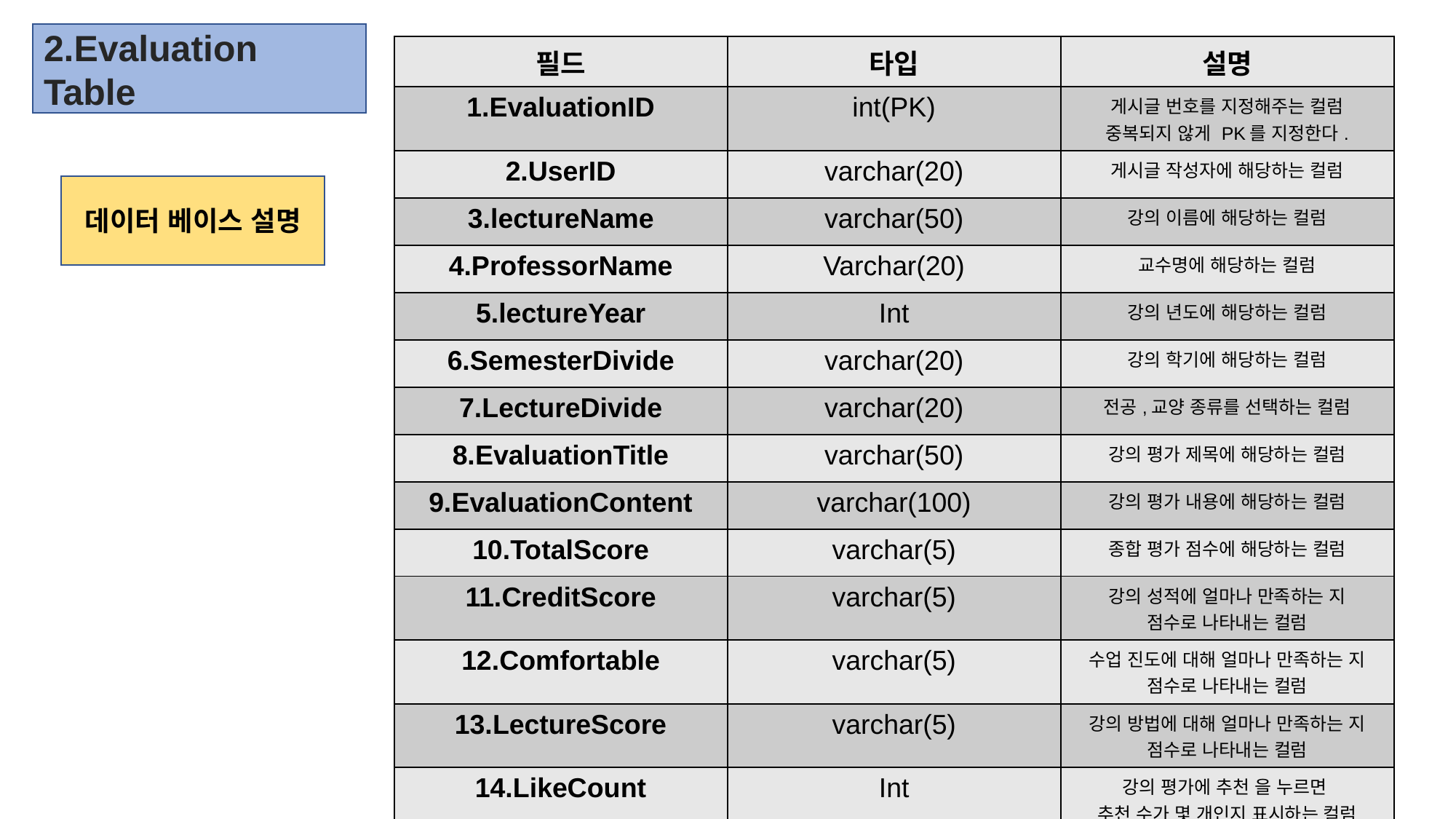

2.Evaluation Table
| 필드 | 타입 | 설명 |
| --- | --- | --- |
| 1.EvaluationID | int(PK) | 게시글 번호를 지정해주는 컬럼 중복되지 않게 PK를 지정한다. |
| 2.UserID | varchar(20) | 게시글 작성자에 해당하는 컬럼 |
| 3.lectureName | varchar(50) | 강의 이름에 해당하는 컬럼 |
| 4.ProfessorName | Varchar(20) | 교수명에 해당하는 컬럼 |
| 5.lectureYear | Int | 강의 년도에 해당하는 컬럼 |
| 6.SemesterDivide | varchar(20) | 강의 학기에 해당하는 컬럼 |
| 7.LectureDivide | varchar(20) | 전공,교양 종류를 선택하는 컬럼 |
| 8.EvaluationTitle | varchar(50) | 강의 평가 제목에 해당하는 컬럼 |
| 9.EvaluationContent | varchar(100) | 강의 평가 내용에 해당하는 컬럼 |
| 10.TotalScore | varchar(5) | 종합 평가 점수에 해당하는 컬럼 |
| 11.CreditScore | varchar(5) | 강의 성적에 얼마나 만족하는 지 점수로 나타내는 컬럼 |
| 12.Comfortable | varchar(5) | 수업 진도에 대해 얼마나 만족하는 지 점수로 나타내는 컬럼 |
| 13.LectureScore | varchar(5) | 강의 방법에 대해 얼마나 만족하는 지 점수로 나타내는 컬럼 |
| 14.LikeCount | Int | 강의 평가에 추천 을 누르면 추천 수가 몇 개인지 표시하는 컬럼 |
데이터 베이스 설명